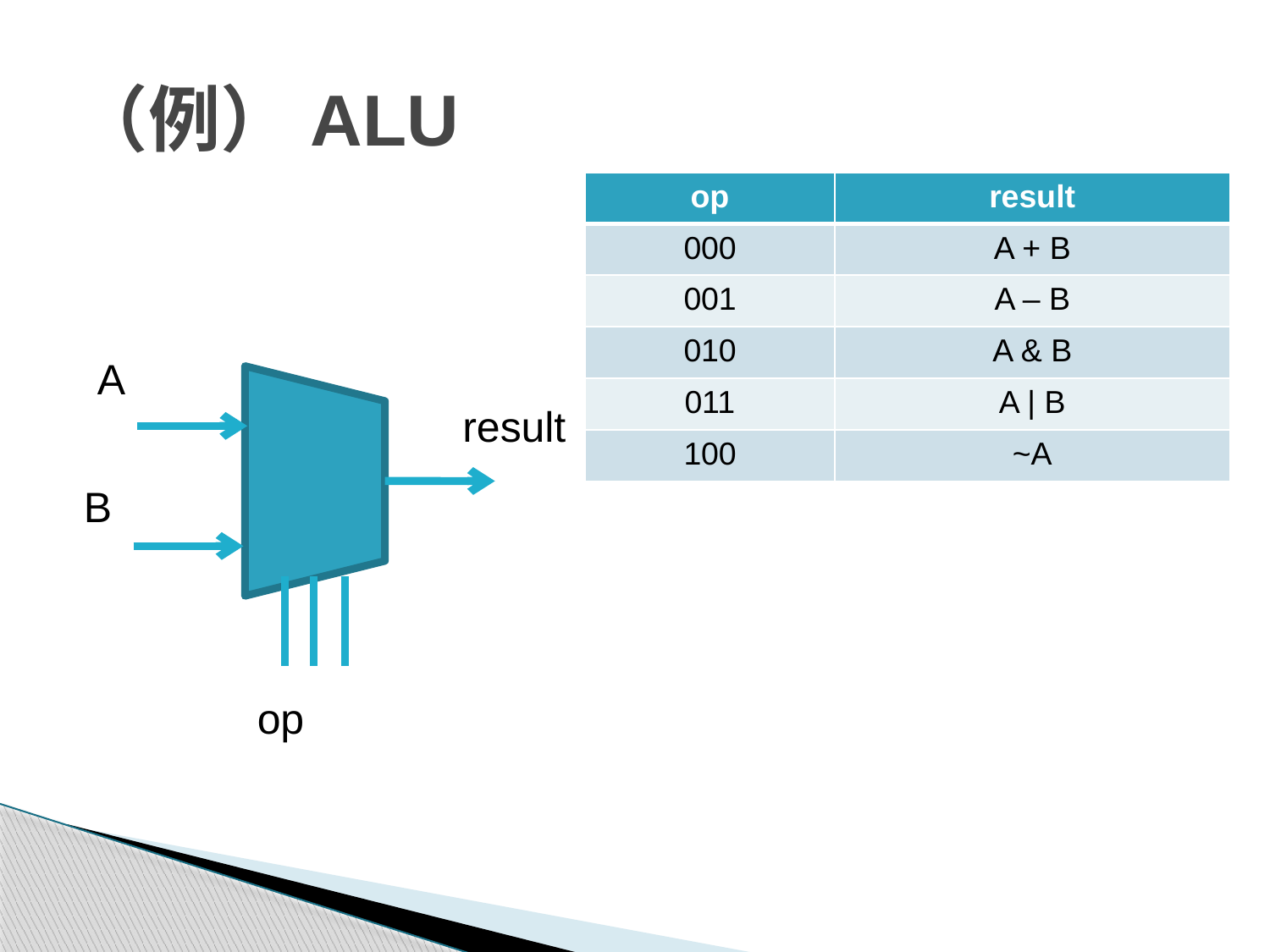

# （例）ALU
| op | result |
| --- | --- |
| 000 | A + B |
| 001 | A – B |
| 010 | A & B |
| 011 | A | B |
| 100 | ~A |
A
result

B
op